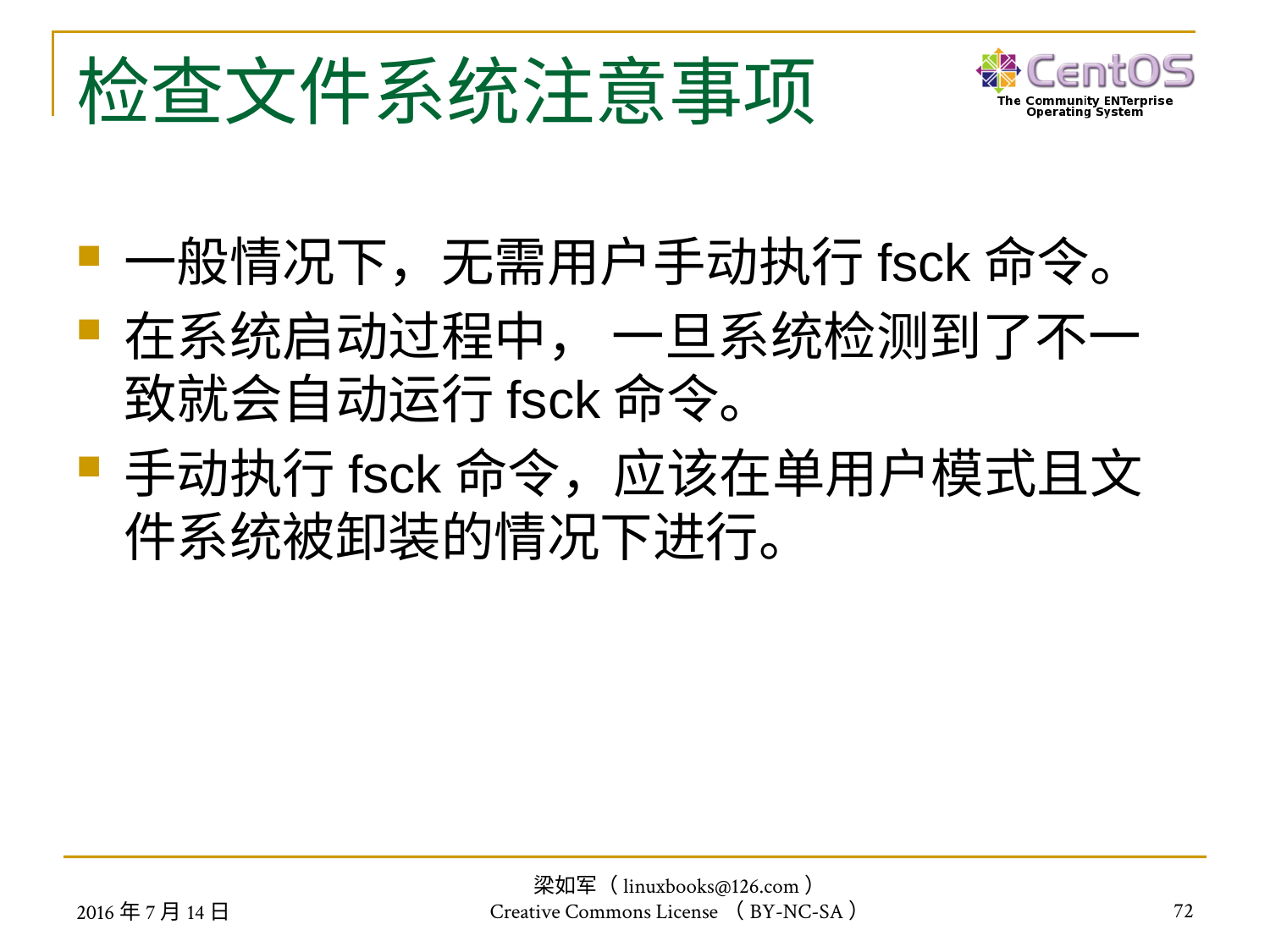

# 检查文件系统注意事项
一般情况下，无需用户手动执行fsck命令。
在系统启动过程中， 一旦系统检测到了不一致就会自动运行fsck命令。
手动执行fsck命令，应该在单用户模式且文件系统被卸装的情况下进行。
梁如军（linuxbooks@126.com）
Creative Commons License（BY-NC-SA）
2016年7月14日
72